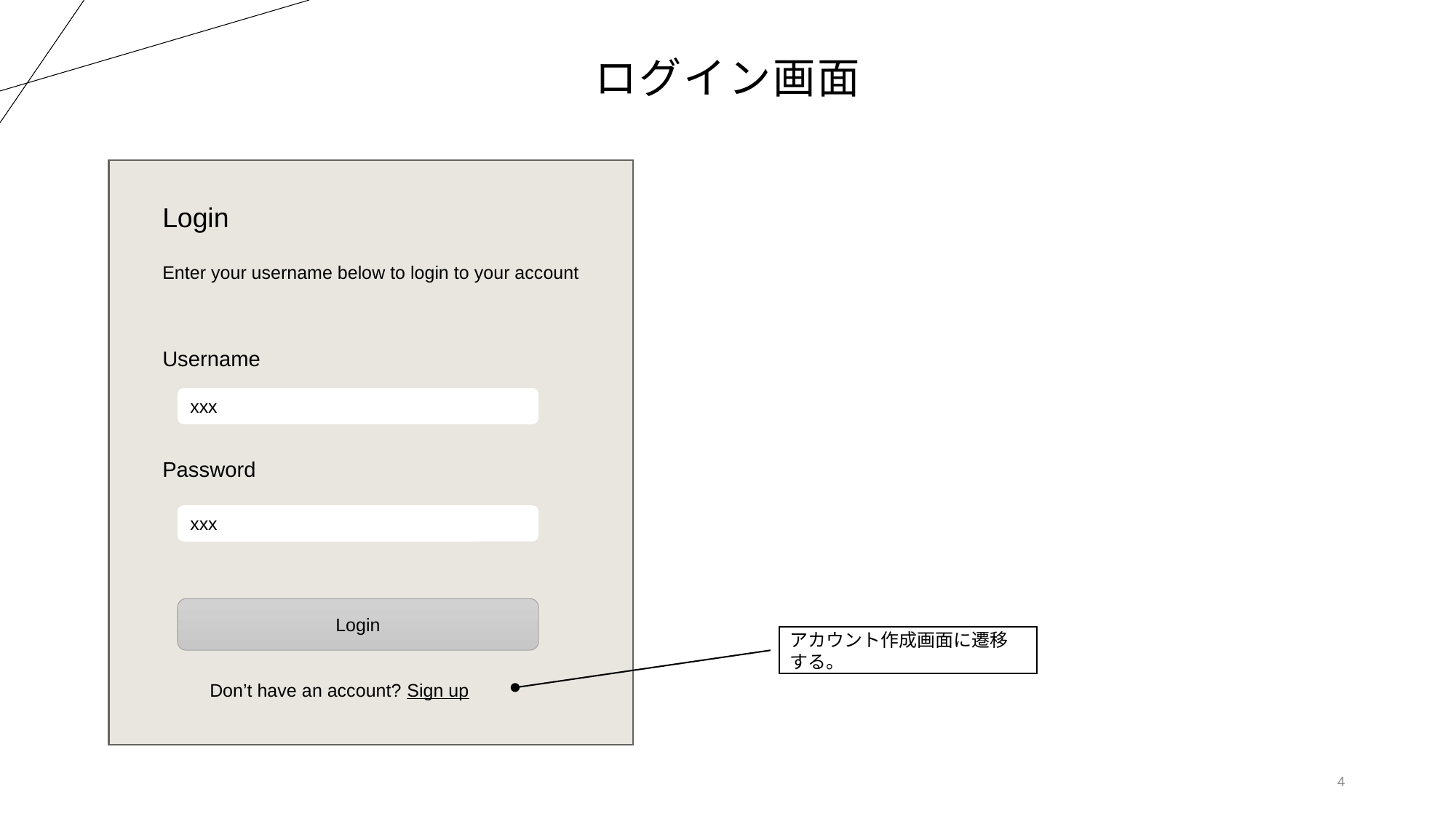

# ログイン画面

Login
Enter your username below to login to your account
Username
xxx
Password
xxx
Login
アカウント作成画面に遷移する。
Don’t have an account? Sign up
4